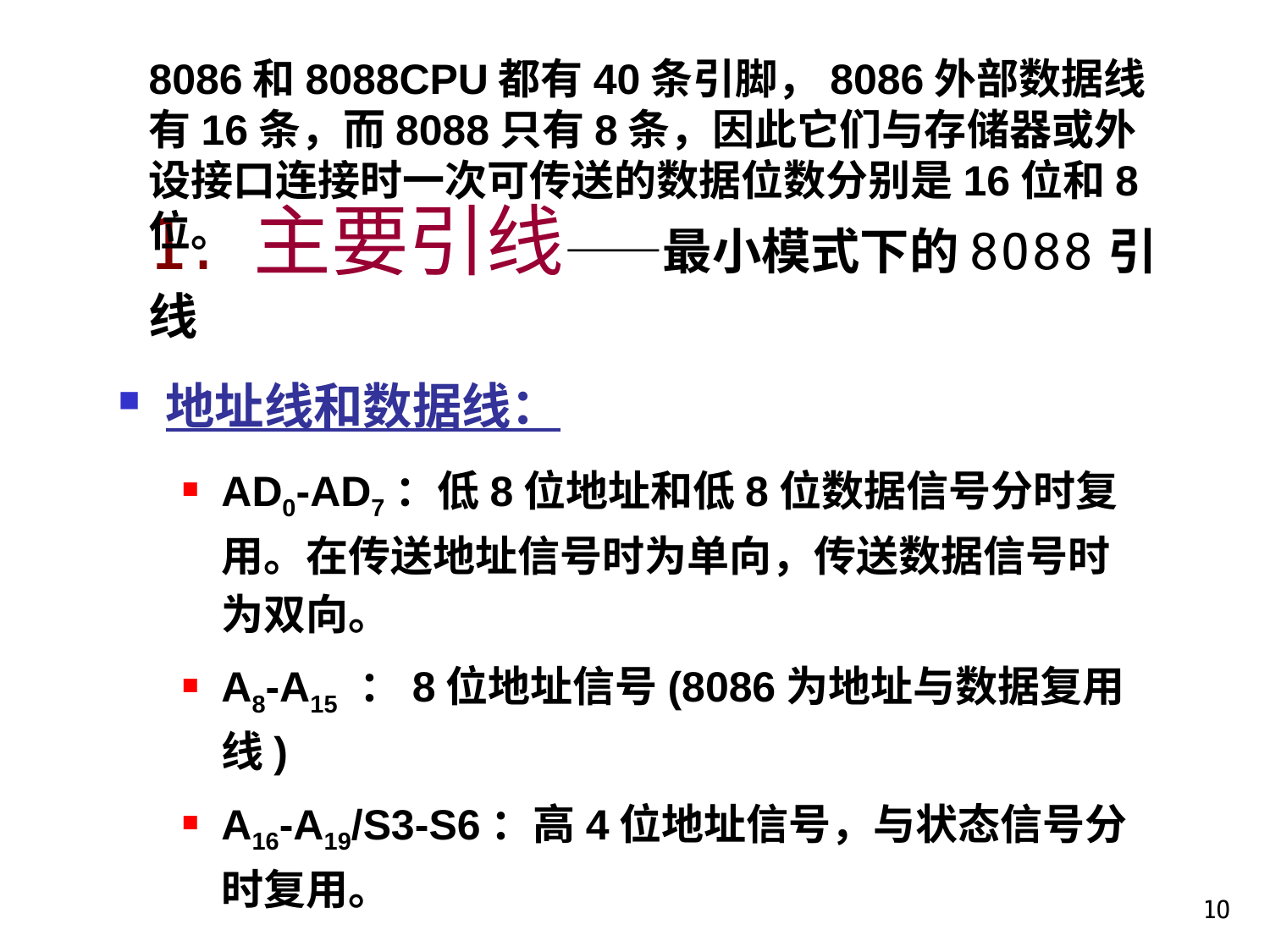

8086和8088CPU都有40条引脚，8086外部数据线有16条，而8088只有8条，因此它们与存储器或外设接口连接时一次可传送的数据位数分别是16位和8位。
# 1. 主要引线——最小模式下的8088引线
地址线和数据线：
AD0-AD7：低8位地址和低8位数据信号分时复用。在传送地址信号时为单向，传送数据信号时为双向。
A8-A15 ：8位地址信号(8086为地址与数据复用线)
A16-A19/S3-S6：高4位地址信号，与状态信号分时复用。

10